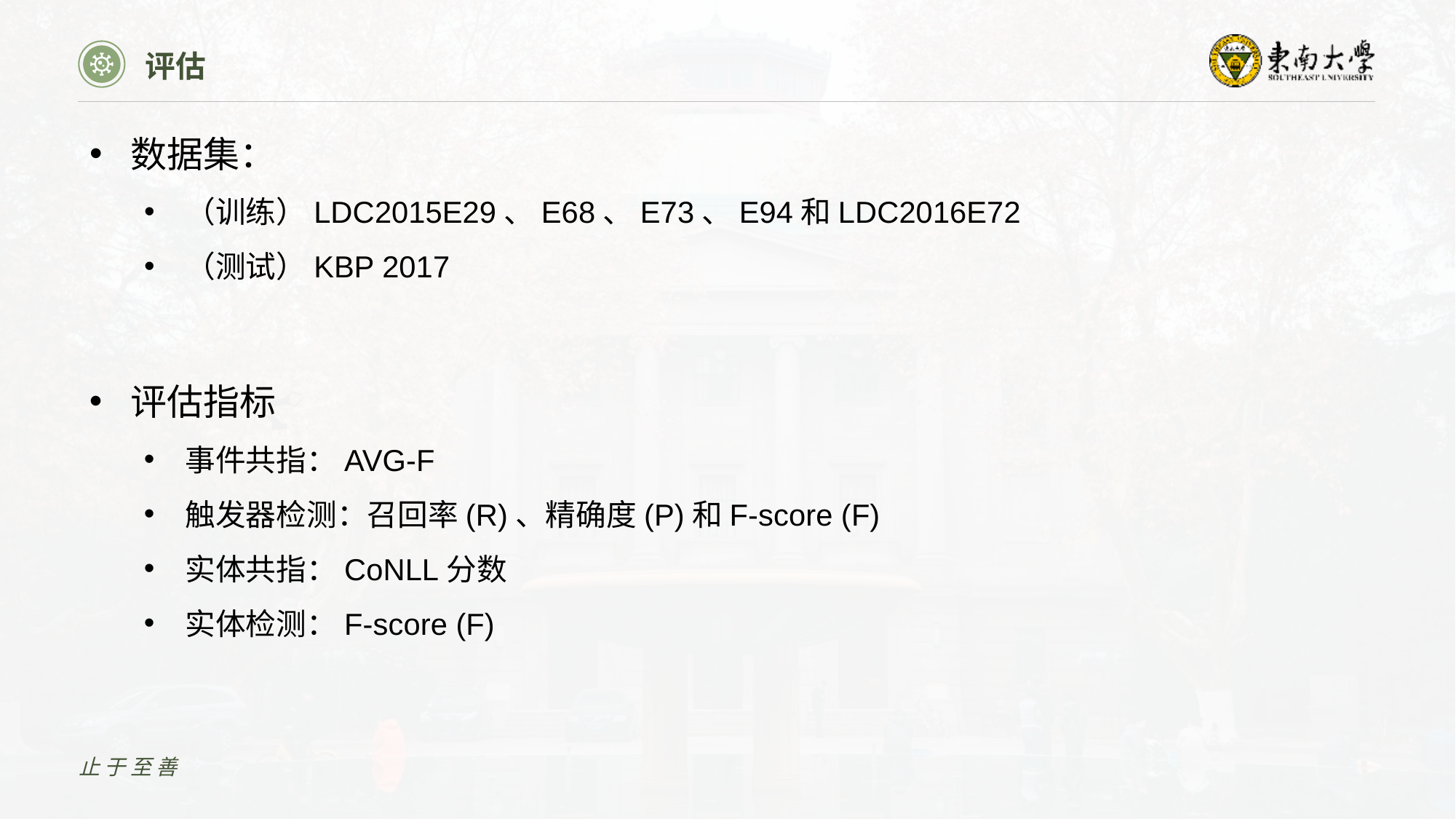

评估
数据集：
（训练）LDC2015E29、E68、E73、E94和LDC2016E72
（测试）KBP 2017
评估指标
事件共指：AVG-F
触发器检测：召回率(R)、精确度(P)和F-score (F)
实体共指：CoNLL分数
实体检测：F-score (F)

止于至善
25